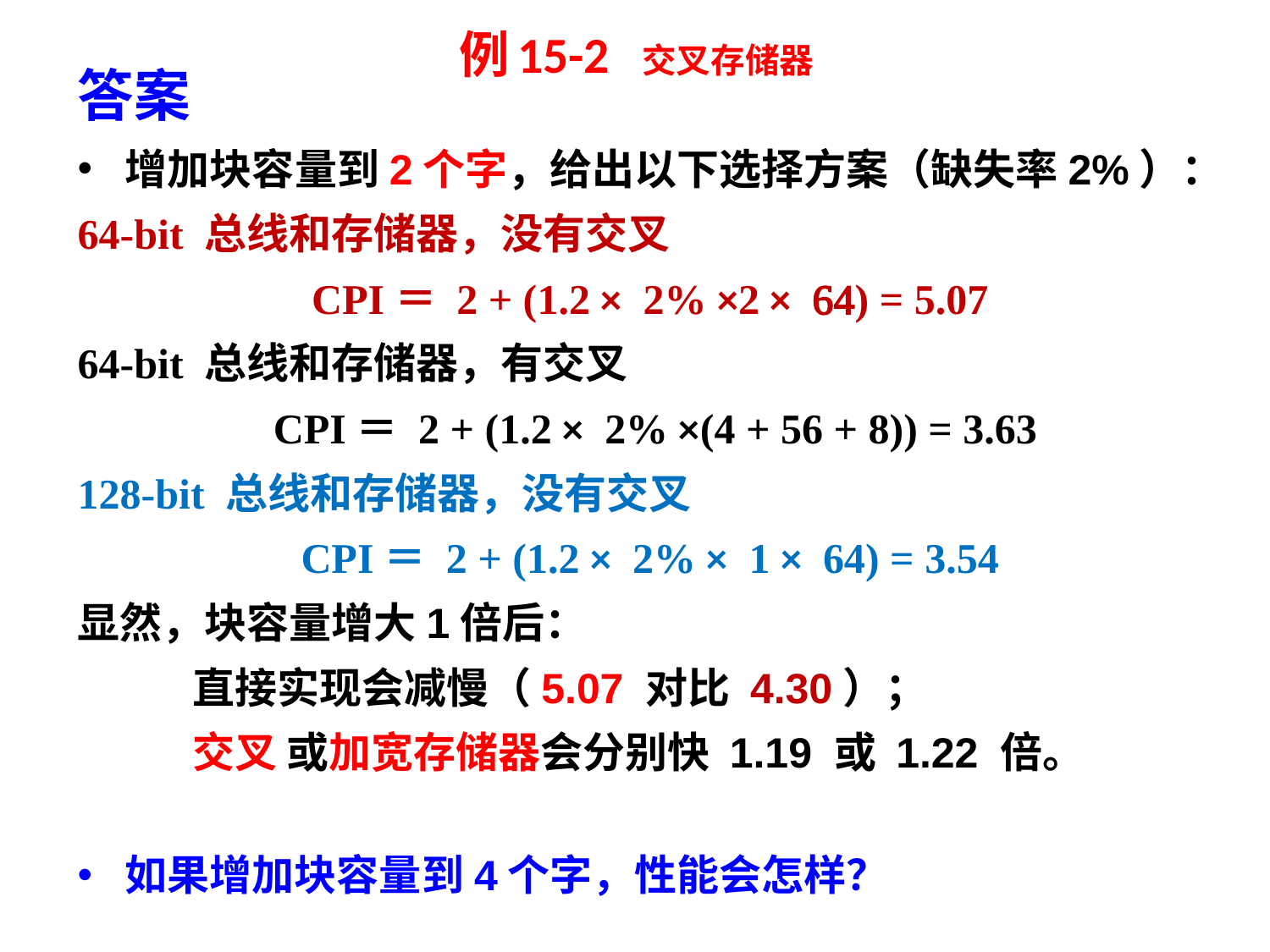

# 例15-2   交叉存储器
答案
增加块容量到2个字，给出以下选择方案（缺失率2%）：
64-bit 总线和存储器，没有交叉
CPI＝ 2 + (1.2 × 2% ×2 × 64) = 5.07
64-bit 总线和存储器，有交叉
 CPI＝ 2 + (1.2 × 2% ×(4 + 56 + 8)) = 3.63
128-bit 总线和存储器，没有交叉
CPI＝ 2 + (1.2 × 2% × 1 × 64) = 3.54
显然，块容量增大1倍后：
           直接实现会减慢（5.07 对比 4.30）；
           交叉 或加宽存储器会分别快 1.19 或 1.22 倍。

如果增加块容量到4个字，性能会怎样？
12